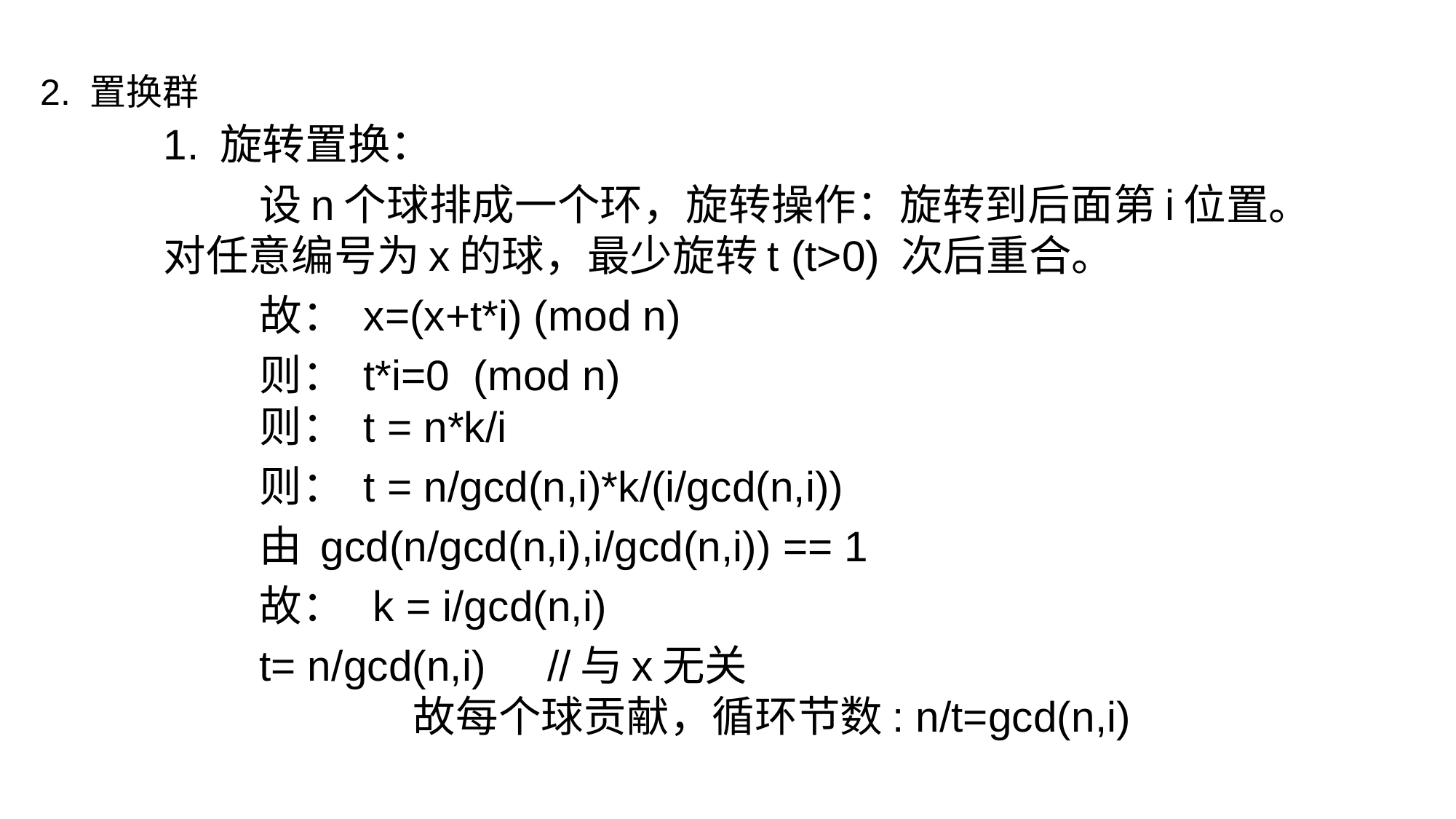

2. 置换群
1. 旋转置换：
	设n个球排成一个环，旋转操作：旋转到后面第i位置。对任意编号为x的球，最少旋转t (t>0) 次后重合。
	故： x=(x+t*i) (mod n)
	则： t*i=0  (mod n)
	则： t = n*k/i
	则： t = n/gcd(n,i)*k/(i/gcd(n,i))
	由 gcd(n/gcd(n,i),i/gcd(n,i)) == 1
	故：  k = i/gcd(n,i)
		t= n/gcd(n,i)	//与x无关
		       	      故每个球贡献，循环节数: n/t=gcd(n,i)